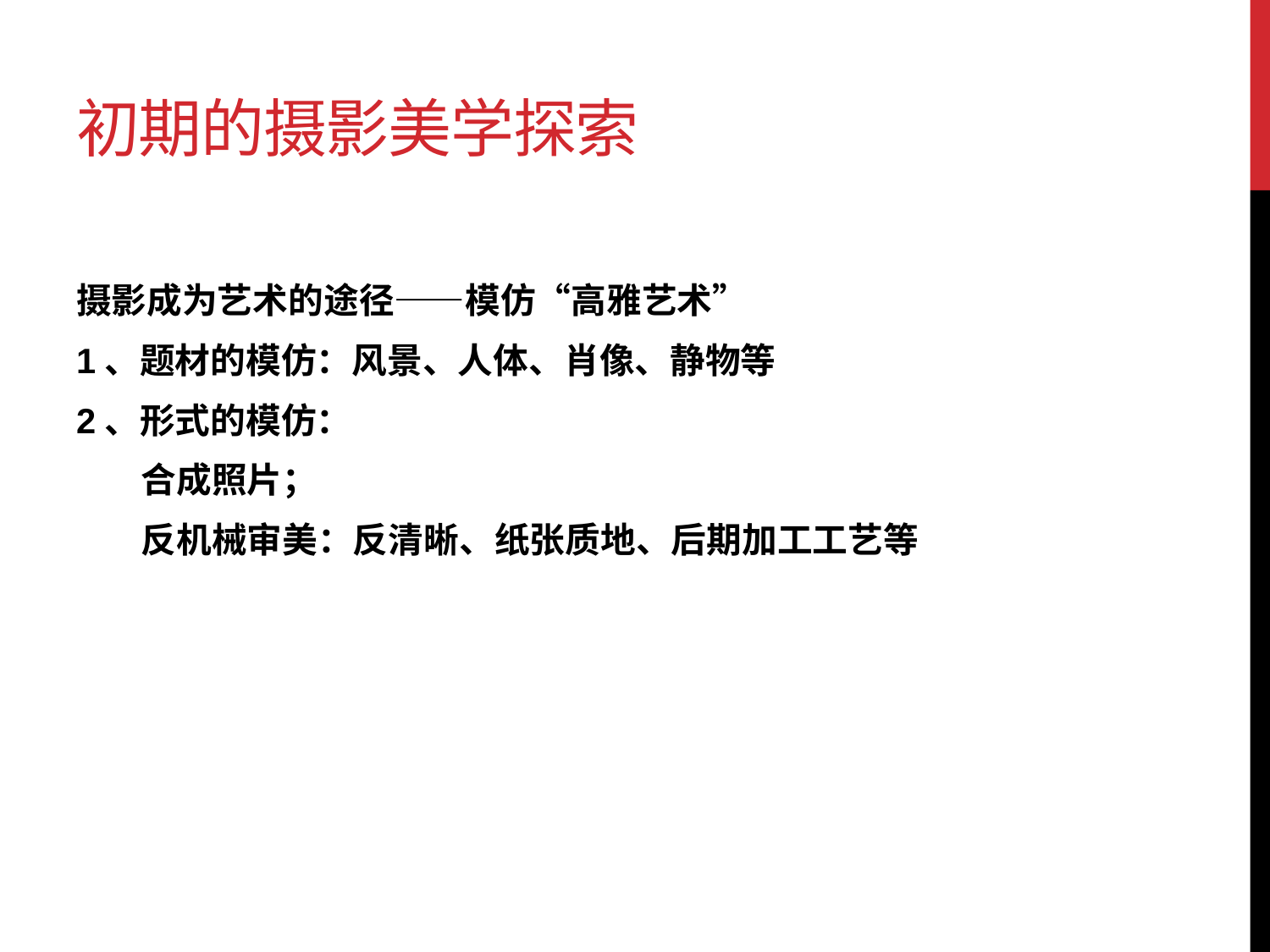

# 初期的摄影美学探索
摄影成为艺术的途径——模仿“高雅艺术”
1、题材的模仿：风景、人体、肖像、静物等
2、形式的模仿：
       合成照片；
       反机械审美：反清晰、纸张质地、后期加工工艺等